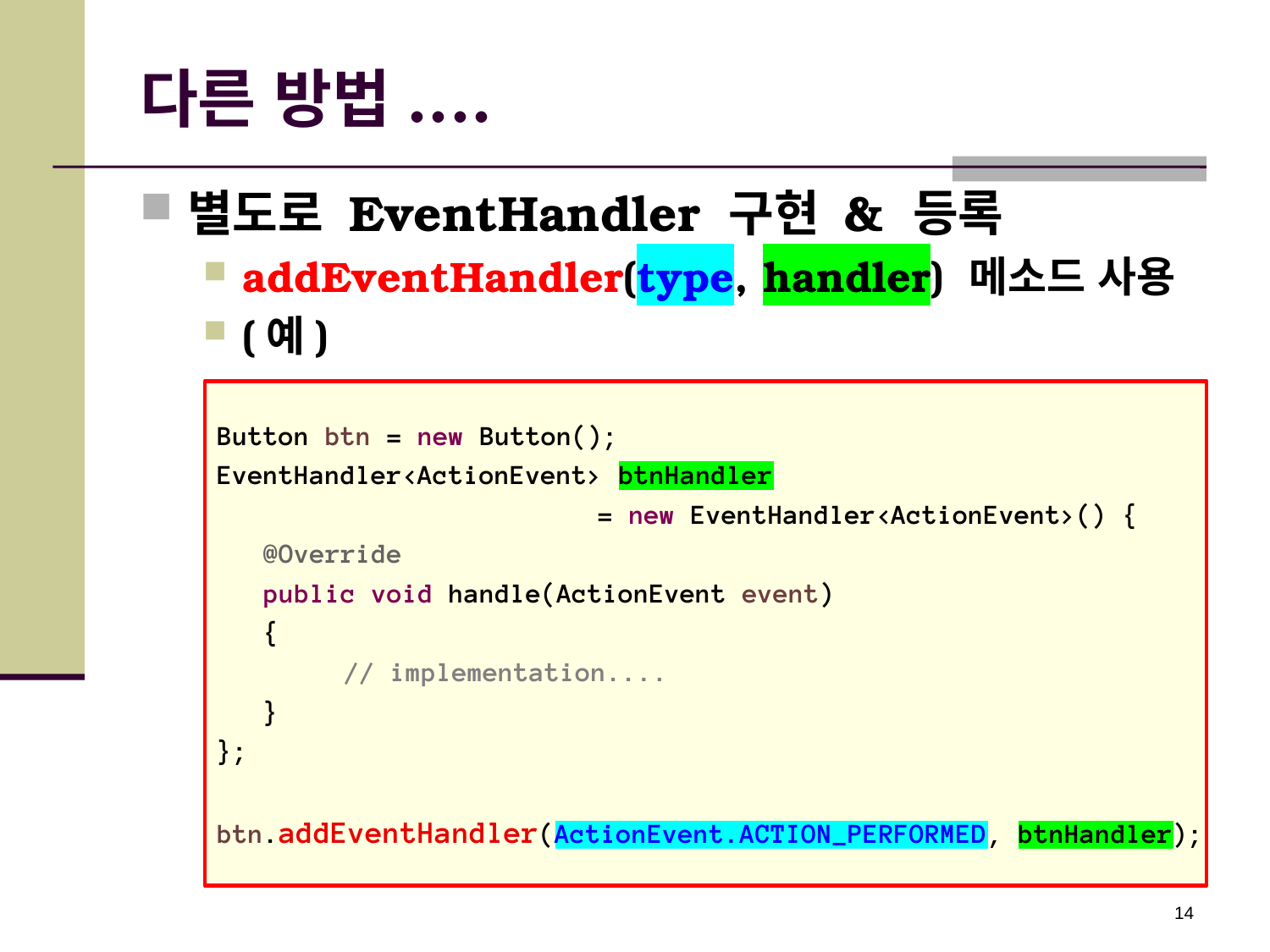

# 다른 방법....
별도로 EventHandler 구현 & 등록
addEventHandler(type, handler) 메소드 사용
(예)
Button btn = new Button();
EventHandler<ActionEvent> btnHandler
			= new EventHandler<ActionEvent>() {
   @Override
   public void handle(ActionEvent event)
   {
	// implementation....
   }
};

btn.addEventHandler(ActionEvent.ACTION_PERFORMED, btnHandler);
14